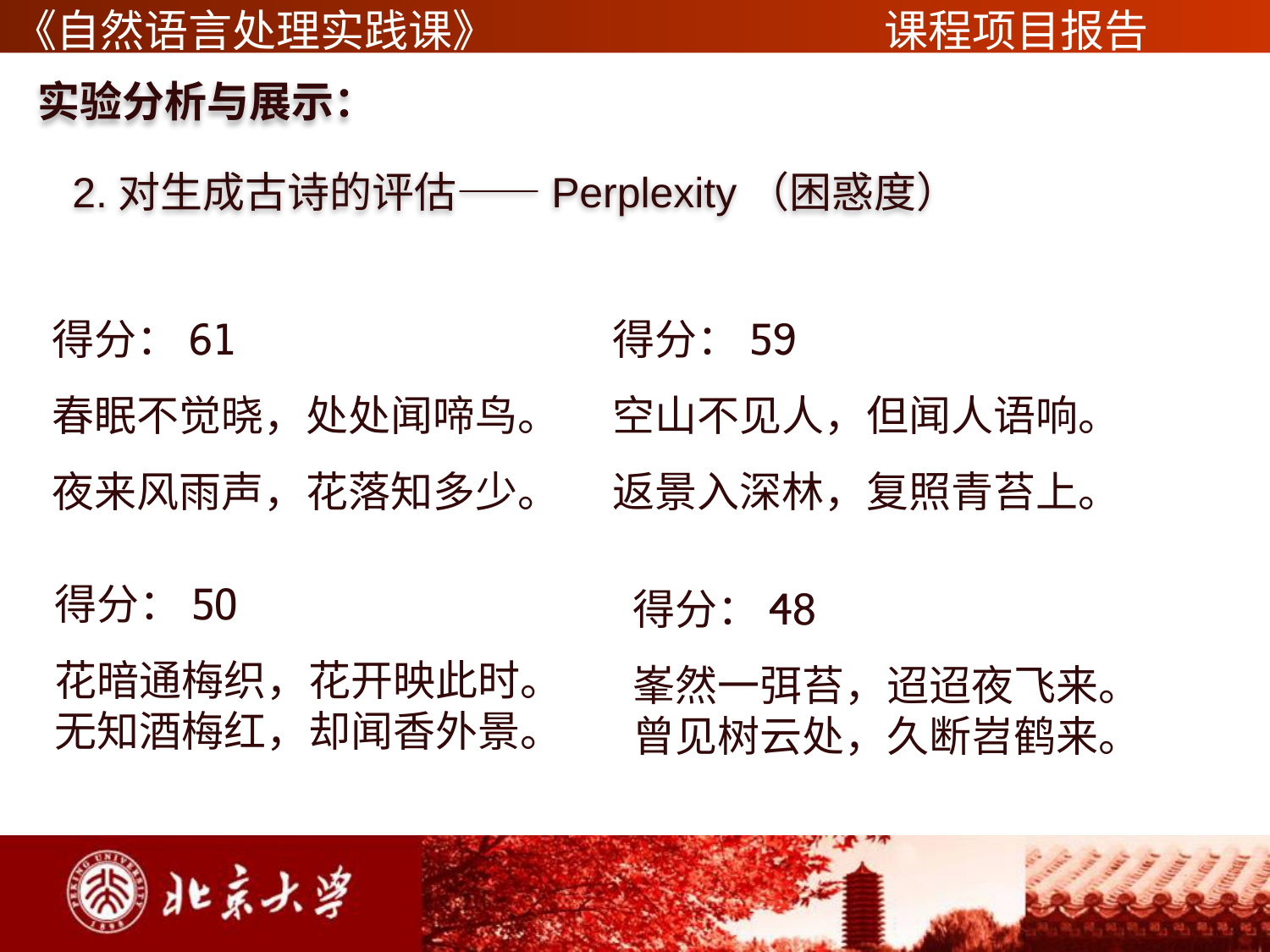

实验分析与展示：
2.对生成古诗的评估——Perplexity（困惑度）
得分：61
春眠不觉晓，处处闻啼鸟。
夜来风雨声，花落知多少。
得分：59
空山不见人，但闻人语响。
返景入深林，复照青苔上。
得分：50
花暗通梅织，花开映此时。
无知酒梅红，却闻香外景。
得分：48
峯然一弭苔，迢迢夜飞来。
曾见树云处，久断岧鹤来。